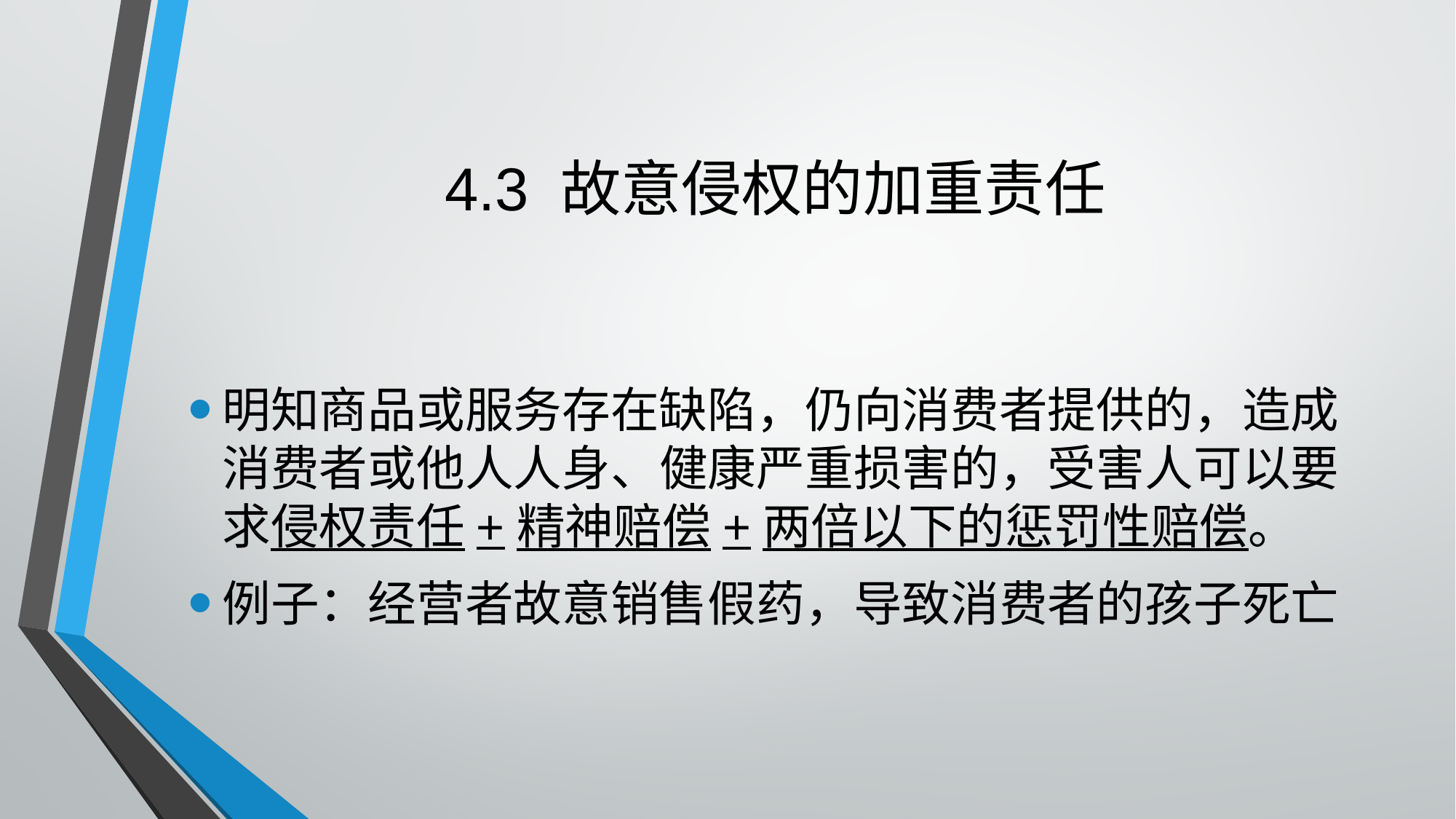

# 4.3 故意侵权的加重责任
明知商品或服务存在缺陷，仍向消费者提供的，造成消费者或他人人身、健康严重损害的，受害人可以要求侵权责任+精神赔偿+两倍以下的惩罚性赔偿。
例子：经营者故意销售假药，导致消费者的孩子死亡